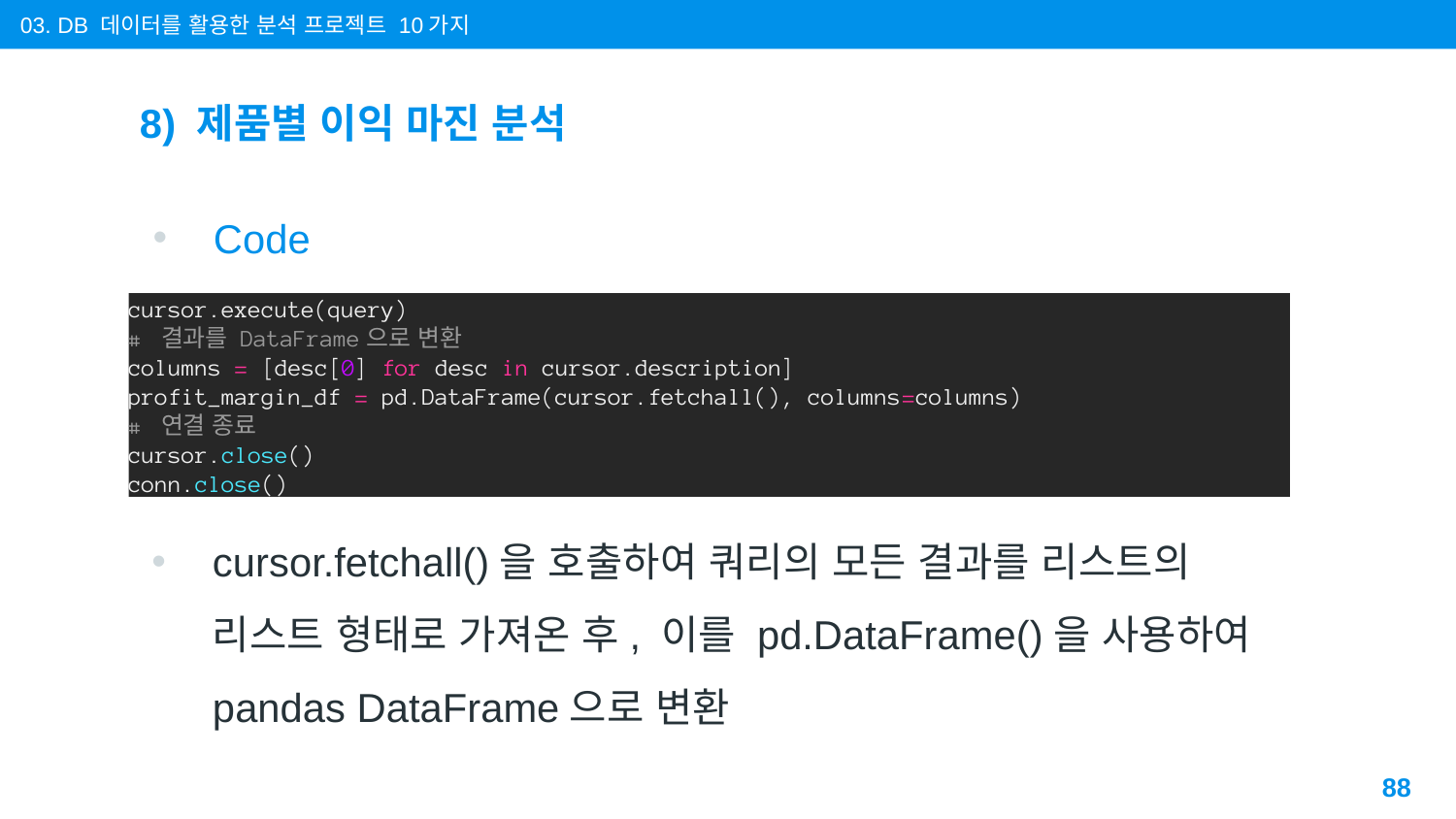

03. DB 데이터를 활용한 분석 프로젝트 10가지
# 8) 제품별 이익 마진 분석
Code
cursor.execute(query)
# 결과를 DataFrame으로 변환
columns = [desc[0] for desc in cursor.description]
profit_margin_df = pd.DataFrame(cursor.fetchall(), columns=columns)
# 연결 종료
cursor.close()
conn.close()
cursor.fetchall()을 호출하여 쿼리의 모든 결과를 리스트의 리스트 형태로 가져온 후, 이를 pd.DataFrame()을 사용하여 pandas DataFrame으로 변환
88